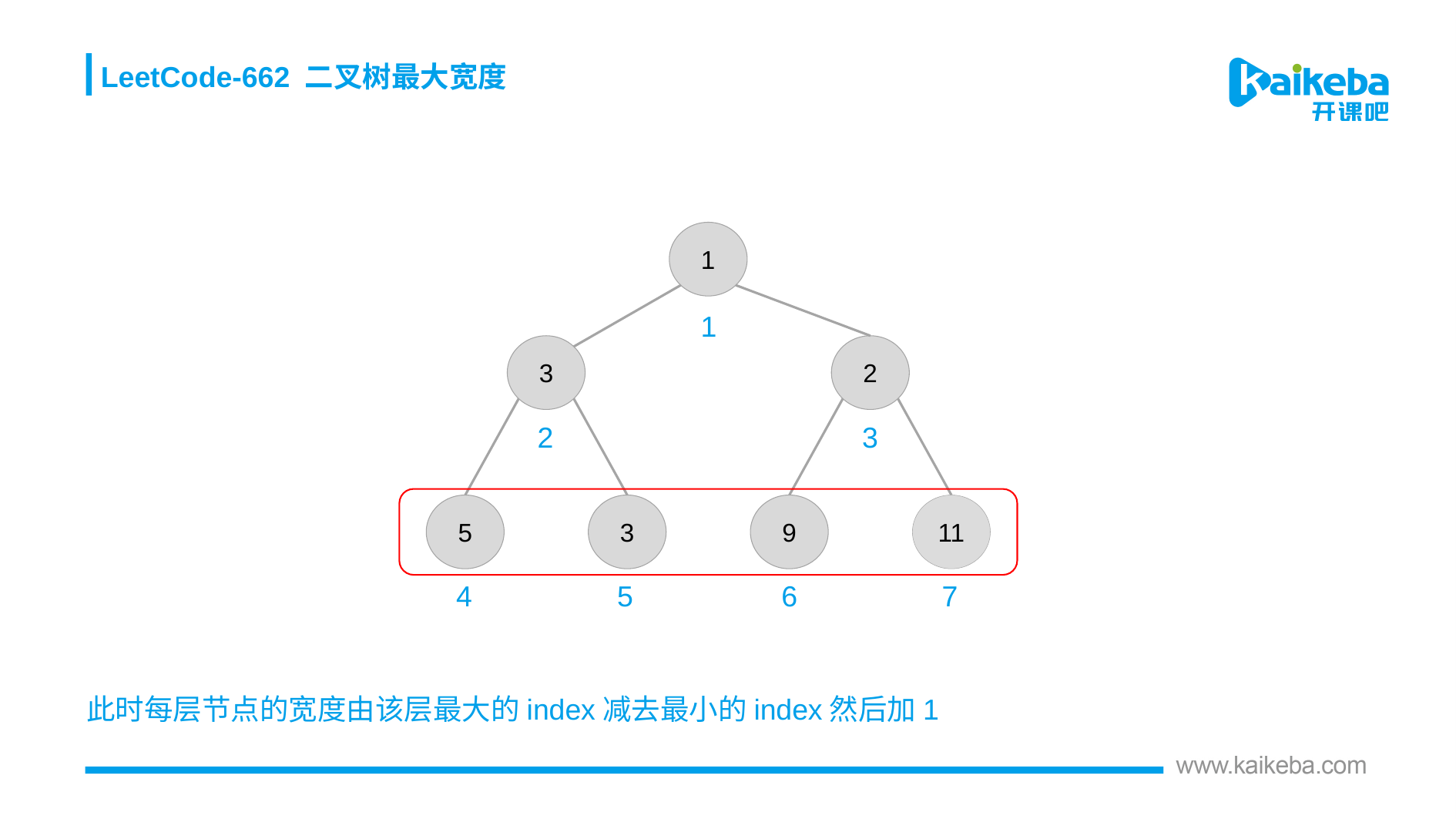

LeetCode-662 二叉树最大宽度
1
1
3
2
3
2

5
3
9
11
4
5
7
6
此时每层节点的宽度由该层最大的index减去最小的index然后加1